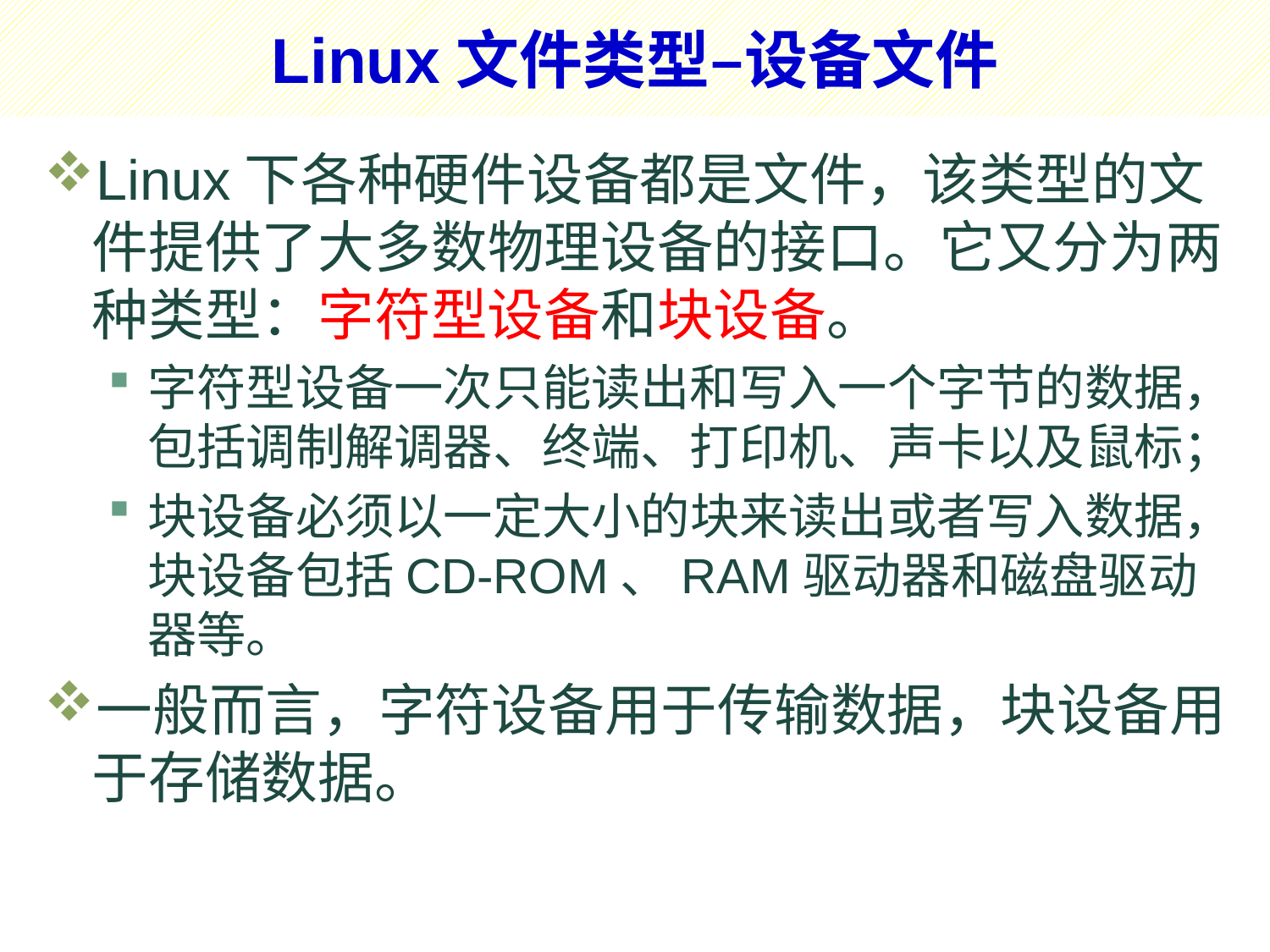

# Linux文件类型–设备文件
Linux下各种硬件设备都是文件，该类型的文件提供了大多数物理设备的接口。它又分为两种类型：字符型设备和块设备。
字符型设备一次只能读出和写入一个字节的数据，包括调制解调器、终端、打印机、声卡以及鼠标；
块设备必须以一定大小的块来读出或者写入数据，块设备包括CD-ROM、RAM驱动器和磁盘驱动器等。
一般而言，字符设备用于传输数据，块设备用于存储数据。